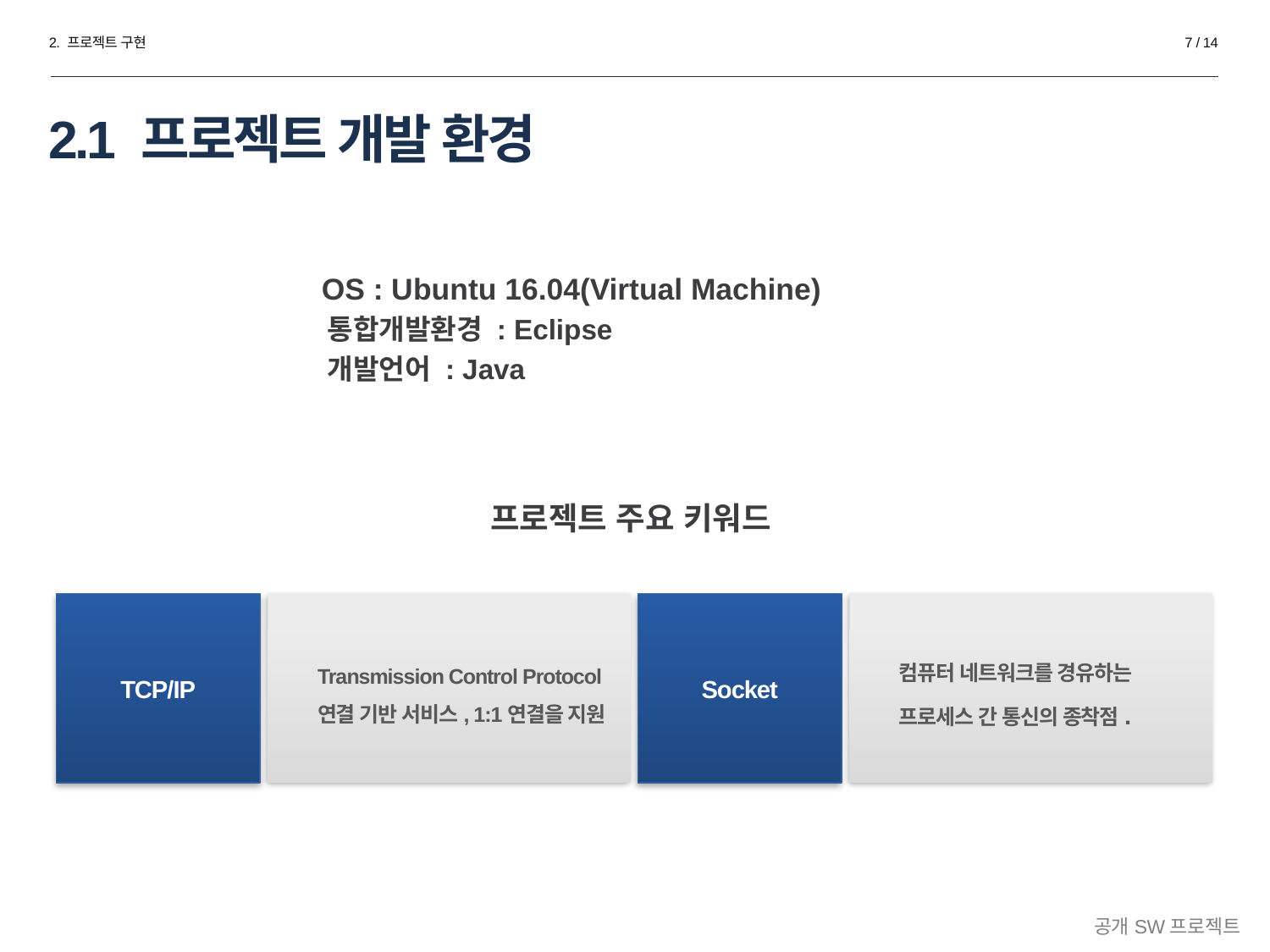

2. 프로젝트 구현
7 / 14
# 2.1 프로젝트 개발 환경
  OS : Ubuntu 16.04(Virtual Machine)
  통합개발환경 : Eclipse
  개발언어 : Java
프로젝트 주요 키워드
TCP/IP
Transmission Control Protocol
연결 기반 서비스, 1:1연결을 지원
Socket
컴퓨터 네트워크를 경유하는
프로세스 간 통신의 종착점.
공개SW프로젝트